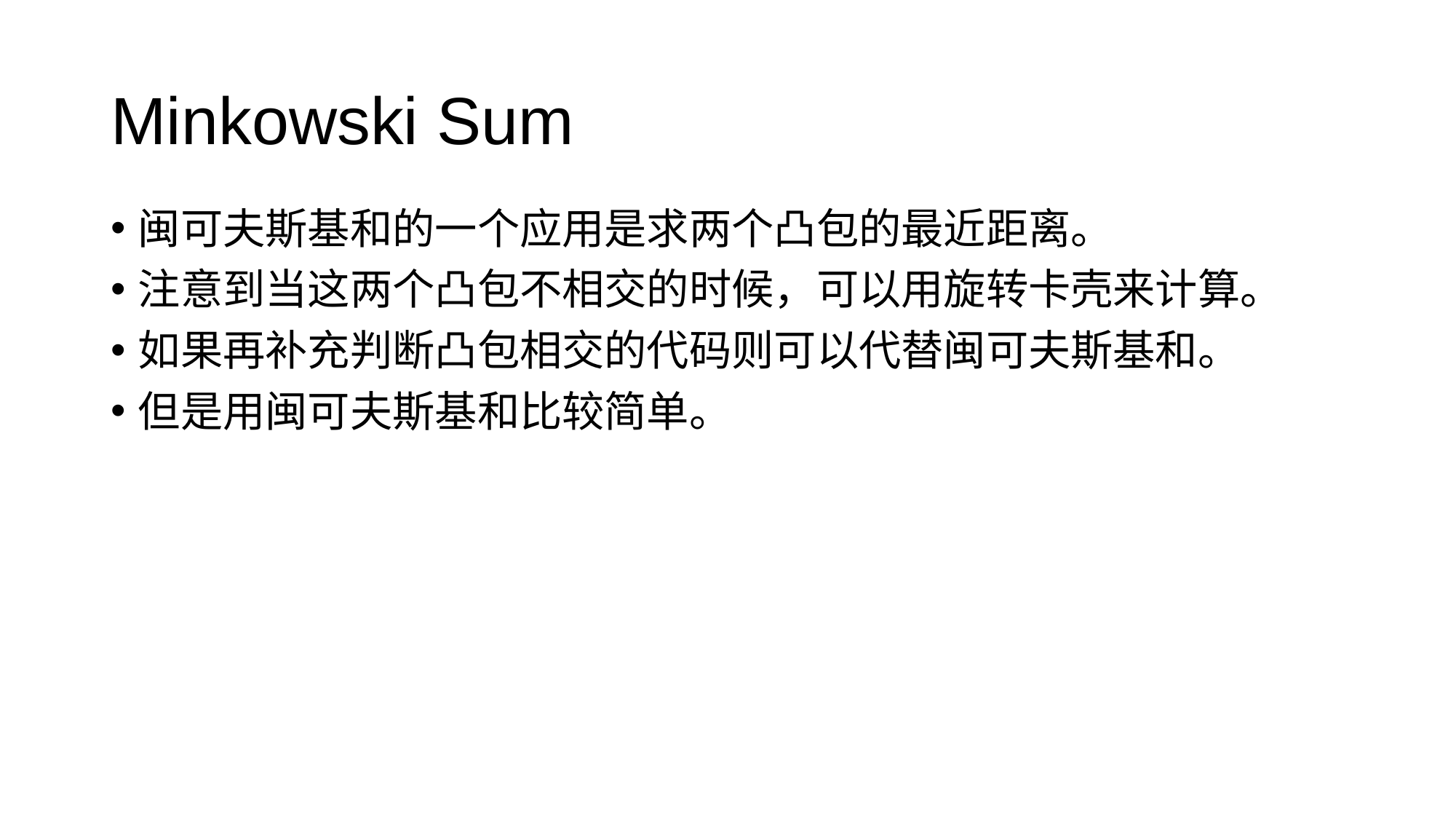

# Minkowski Sum
闽可夫斯基和的一个应用是求两个凸包的最近距离。
注意到当这两个凸包不相交的时候，可以用旋转卡壳来计算。
如果再补充判断凸包相交的代码则可以代替闽可夫斯基和。
但是用闽可夫斯基和比较简单。